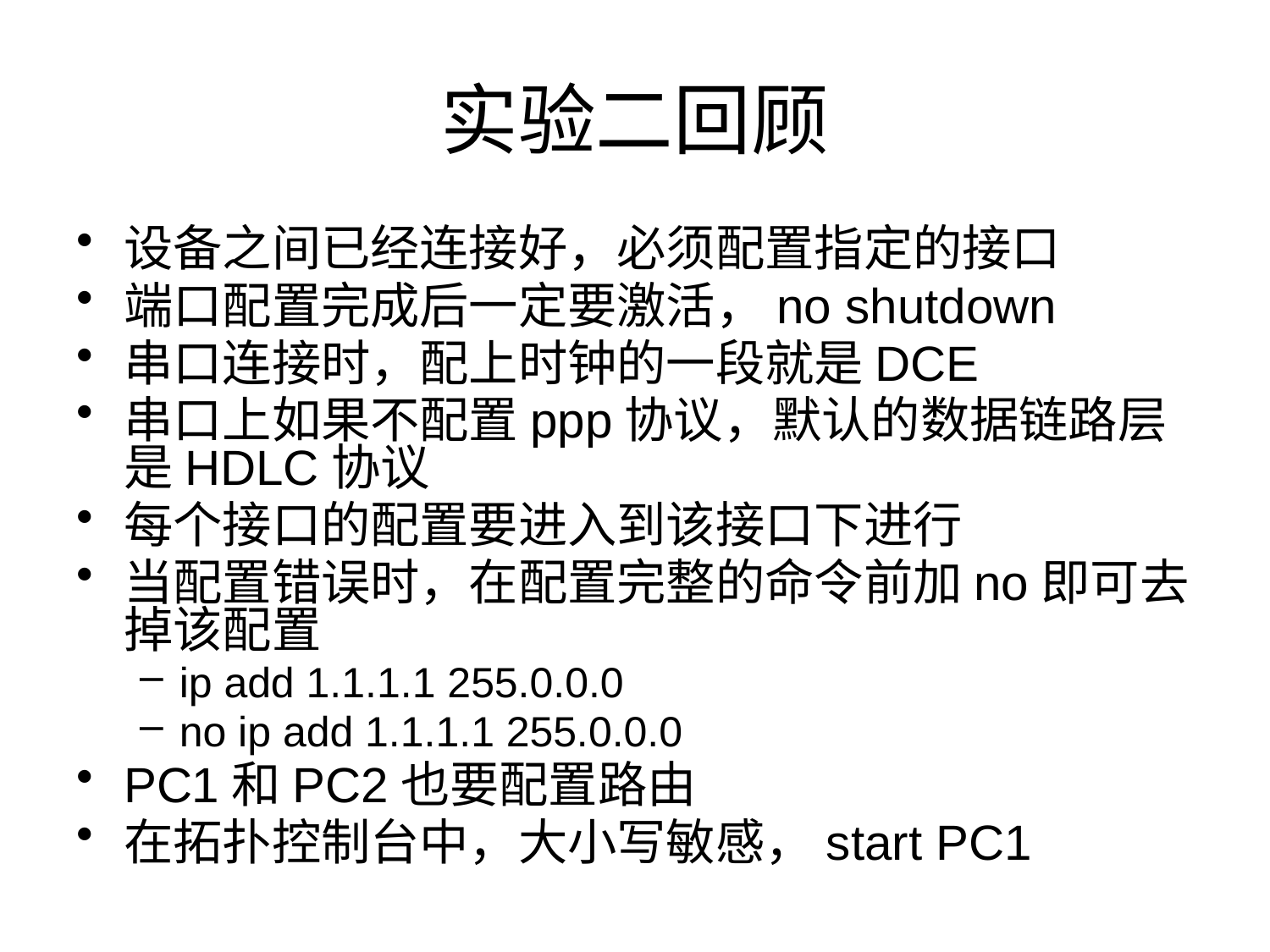

# 实验二回顾
设备之间已经连接好，必须配置指定的接口
端口配置完成后一定要激活，no shutdown
串口连接时，配上时钟的一段就是DCE
串口上如果不配置ppp协议，默认的数据链路层是HDLC协议
每个接口的配置要进入到该接口下进行
当配置错误时，在配置完整的命令前加no即可去掉该配置
ip add 1.1.1.1 255.0.0.0
no ip add 1.1.1.1 255.0.0.0
PC1和PC2也要配置路由
在拓扑控制台中，大小写敏感，start PC1